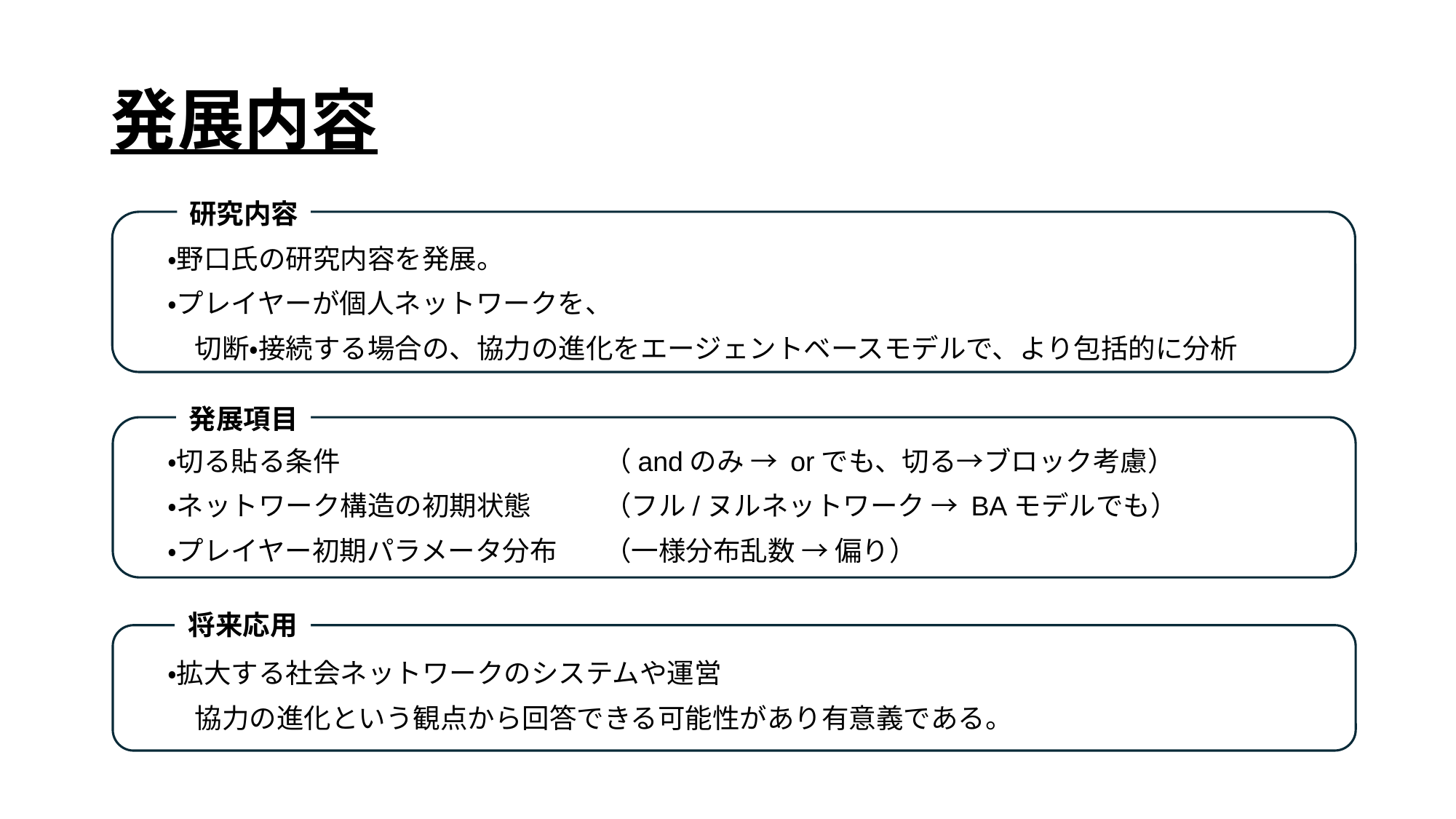

# 発展内容
研究内容

・野口氏の研究内容を発展。
・プレイヤーが個人ネットワークを、
　切断・接続する場合の、協力の進化をエージェントベースモデルで、より包括的に分析

・切る貼る条件			（andのみ → orでも、切る→ブロック考慮）
・ネットワーク構造の初期状態	（フル/ヌルネットワーク → BAモデルでも）
・プレイヤー初期パラメータ分布	（一様分布乱数 → 偏り）
発展項目

将来応用

・拡大する社会ネットワークのシステムや運営
　協力の進化という観点から回答できる可能性があり有意義である。